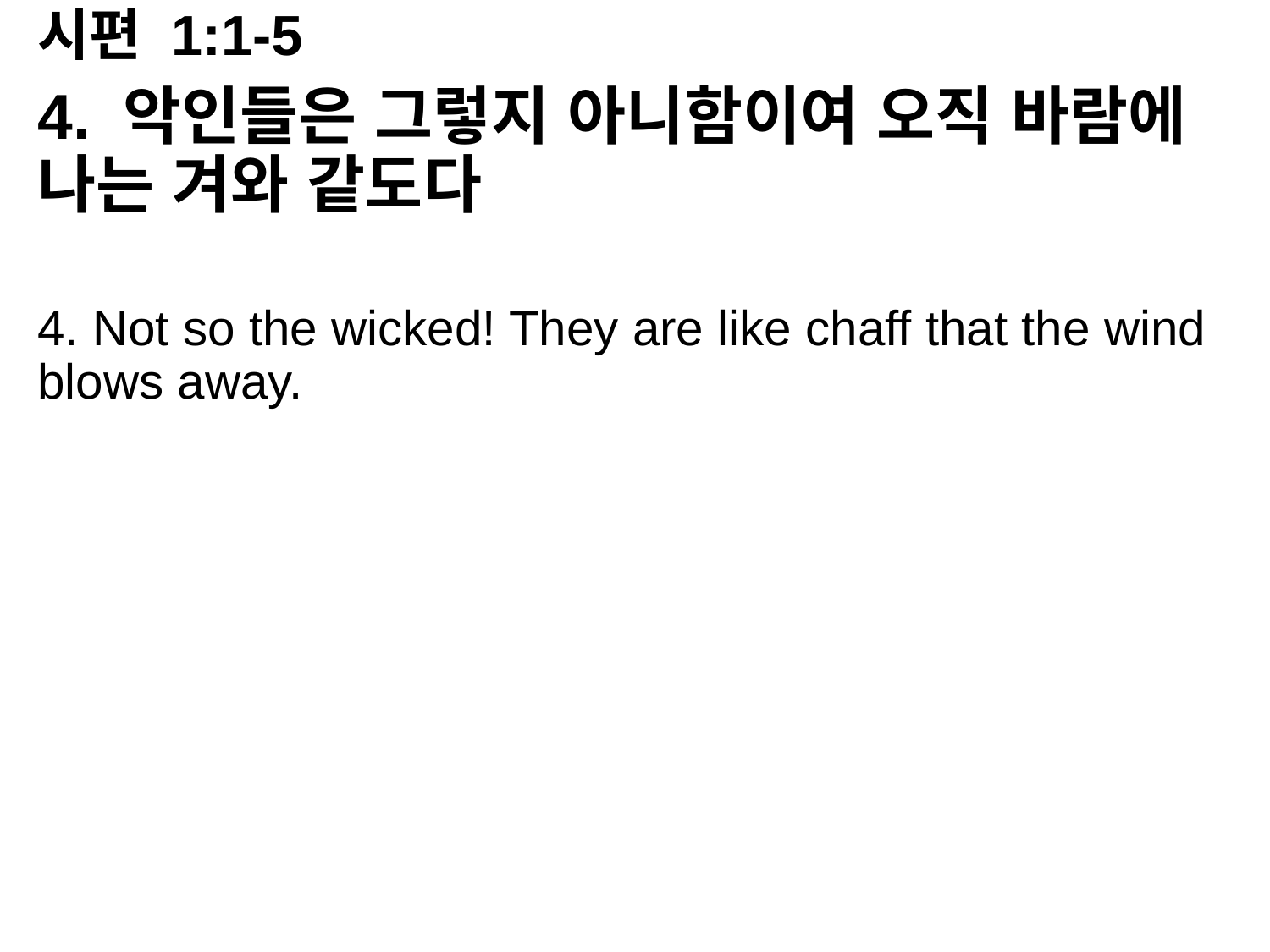

시편 1:1-5
4. 악인들은 그렇지 아니함이여 오직 바람에 나는 겨와 같도다

4. Not so the wicked! They are like chaff that the wind blows away.